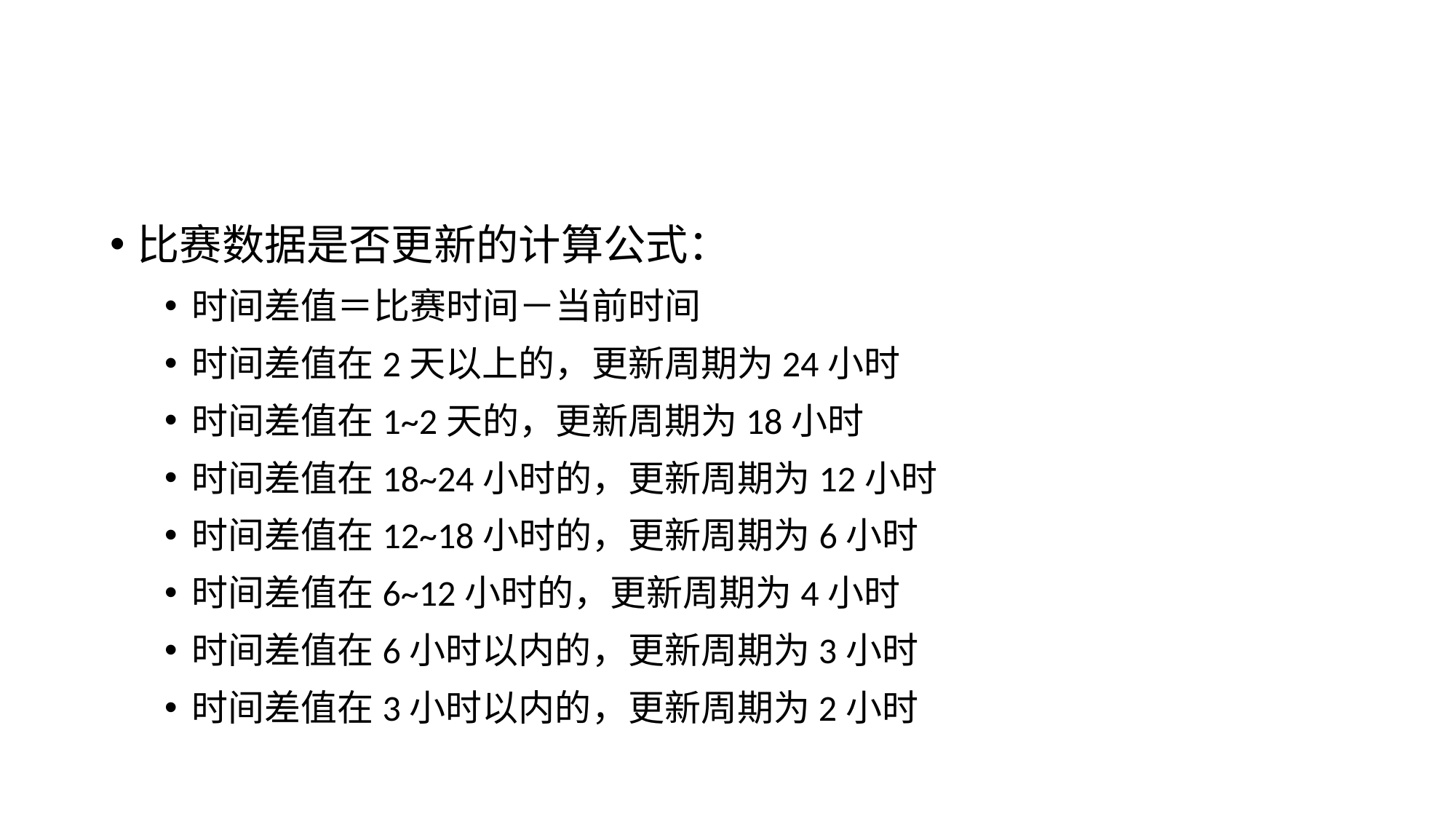

#
比赛数据是否更新的计算公式：
时间差值＝比赛时间－当前时间
时间差值在2天以上的，更新周期为24小时
时间差值在1~2天的，更新周期为18小时
时间差值在18~24小时的，更新周期为12小时
时间差值在12~18小时的，更新周期为6小时
时间差值在6~12小时的，更新周期为4小时
时间差值在6小时以内的，更新周期为3小时
时间差值在3小时以内的，更新周期为2小时